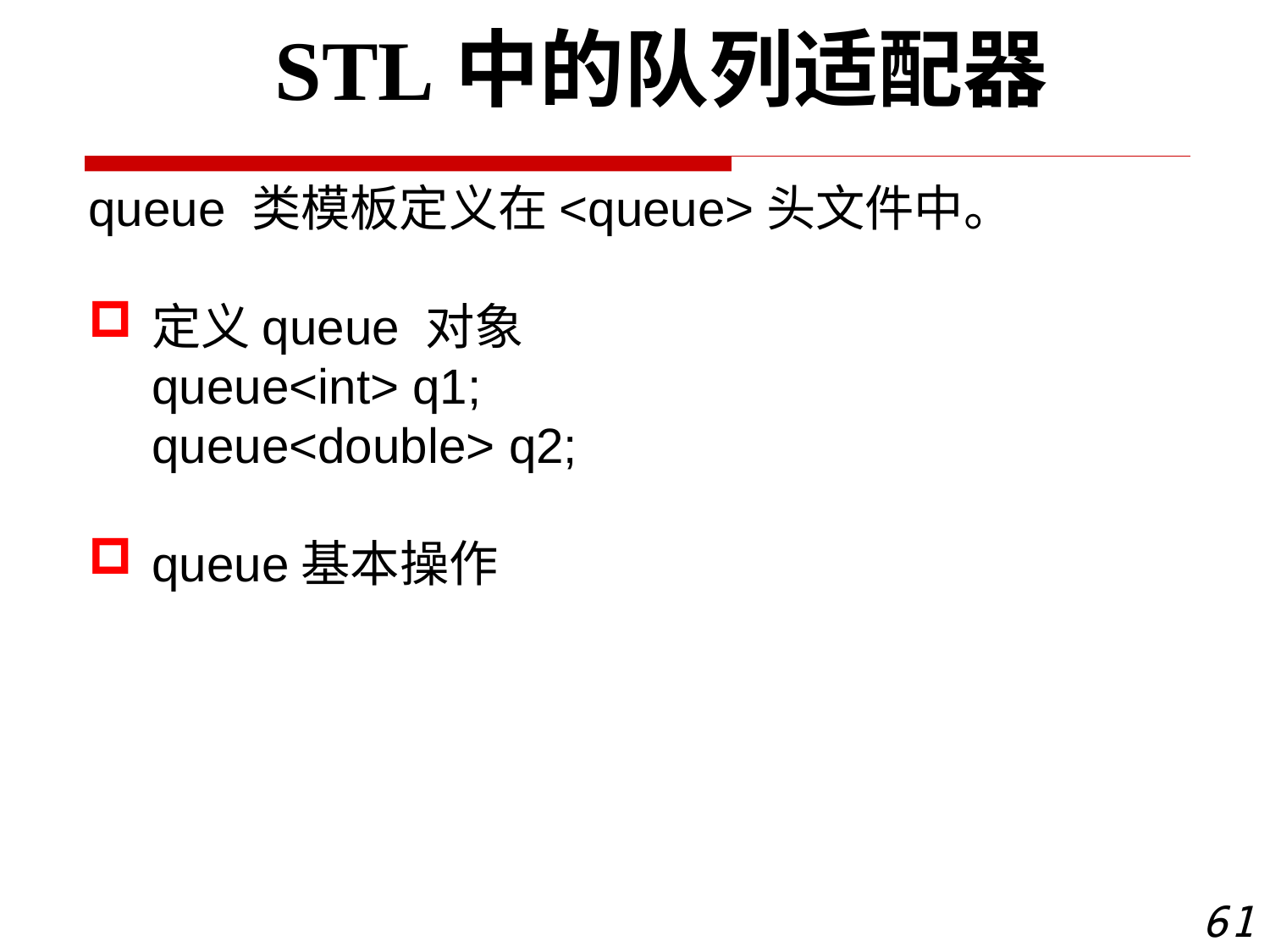

STL中的队列适配器
queue 类模板定义在<queue>头文件中。
定义queue 对象
queue<int> q1;
queue<double> q2;

queue基本操作
61